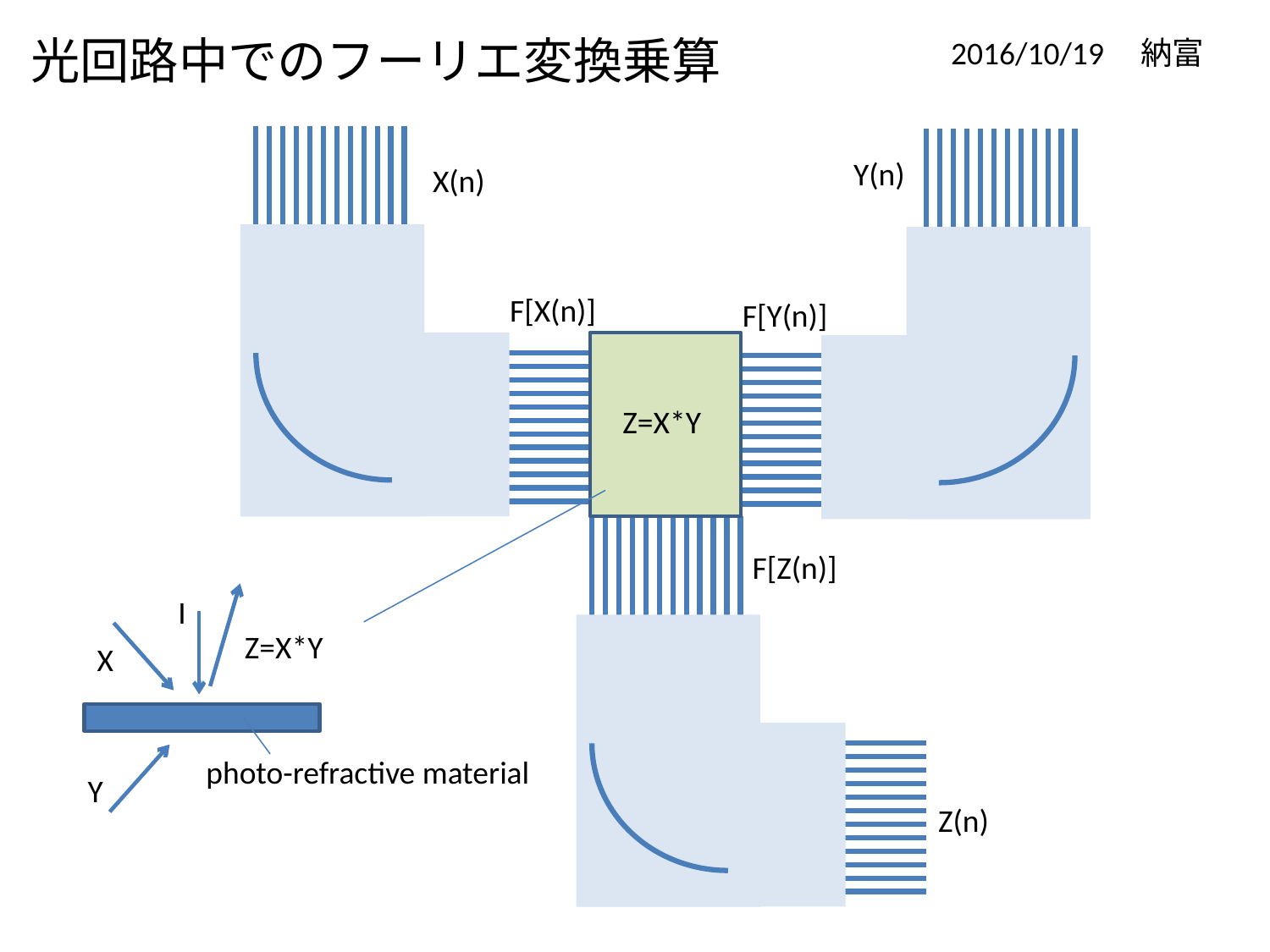

光回路中でのフーリエ変換乗算
2016/10/19    納富
F[Z(n)]

F[Y(n)]
F[X(n)]
X(n)
Y(n)
Z=X*Y

I
Z=X*Y
X

photo-refractive material
Y
Z(n)